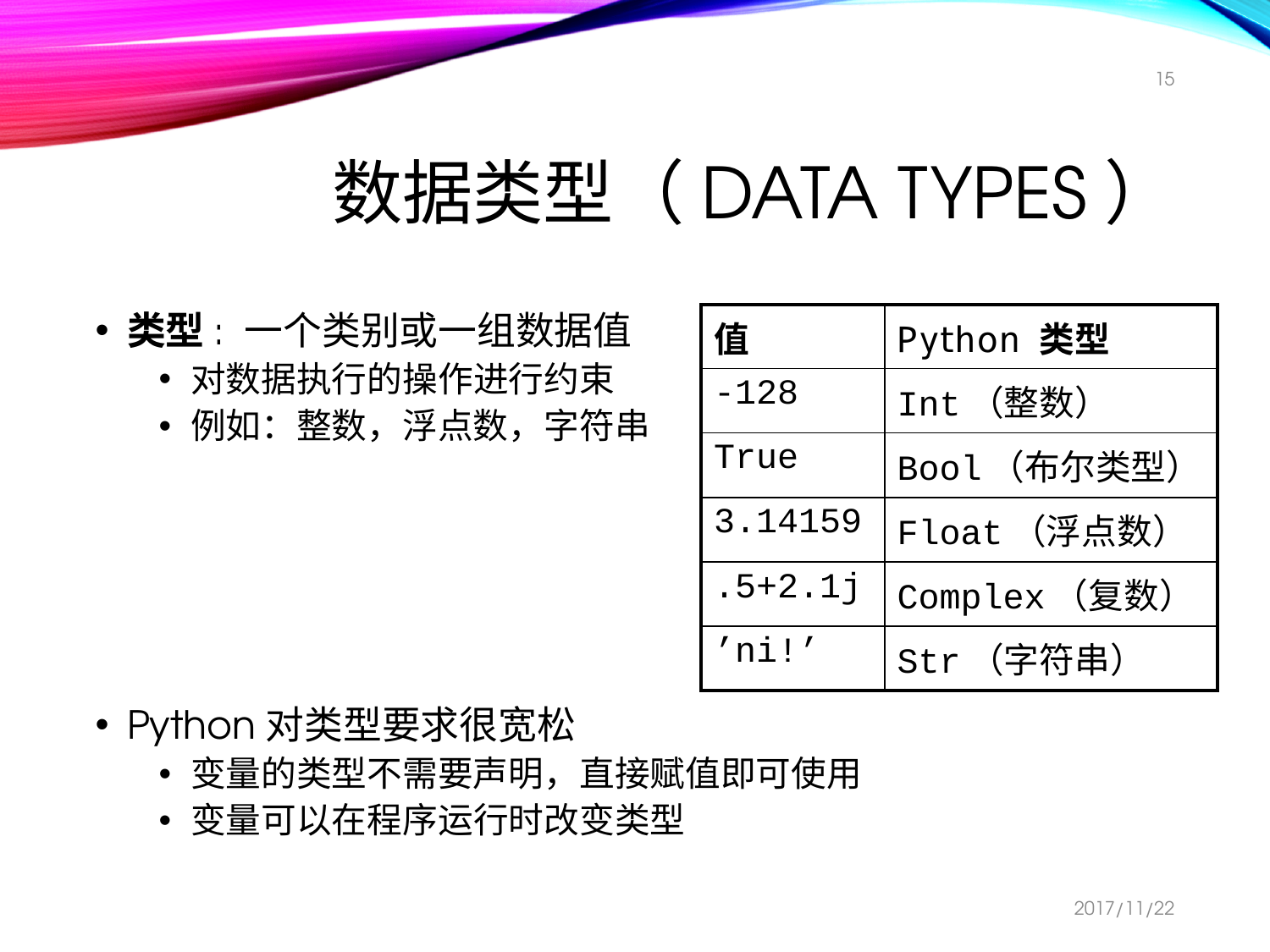

15
# 数据类型（Data Types）
类型: 一个类别或一组数据值
对数据执行的操作进行约束
例如：整数，浮点数，字符串

Python对类型要求很宽松
变量的类型不需要声明，直接赋值即可使用
变量可以在程序运行时改变类型
| 值 | Python 类型 |
| --- | --- |
| -128 | Int（整数） |
| True | Bool（布尔类型） |
| 3.14159 | Float（浮点数） |
| .5+2.1j | Complex（复数） |
| ’ni!’ | Str（字符串） |
2017/11/22